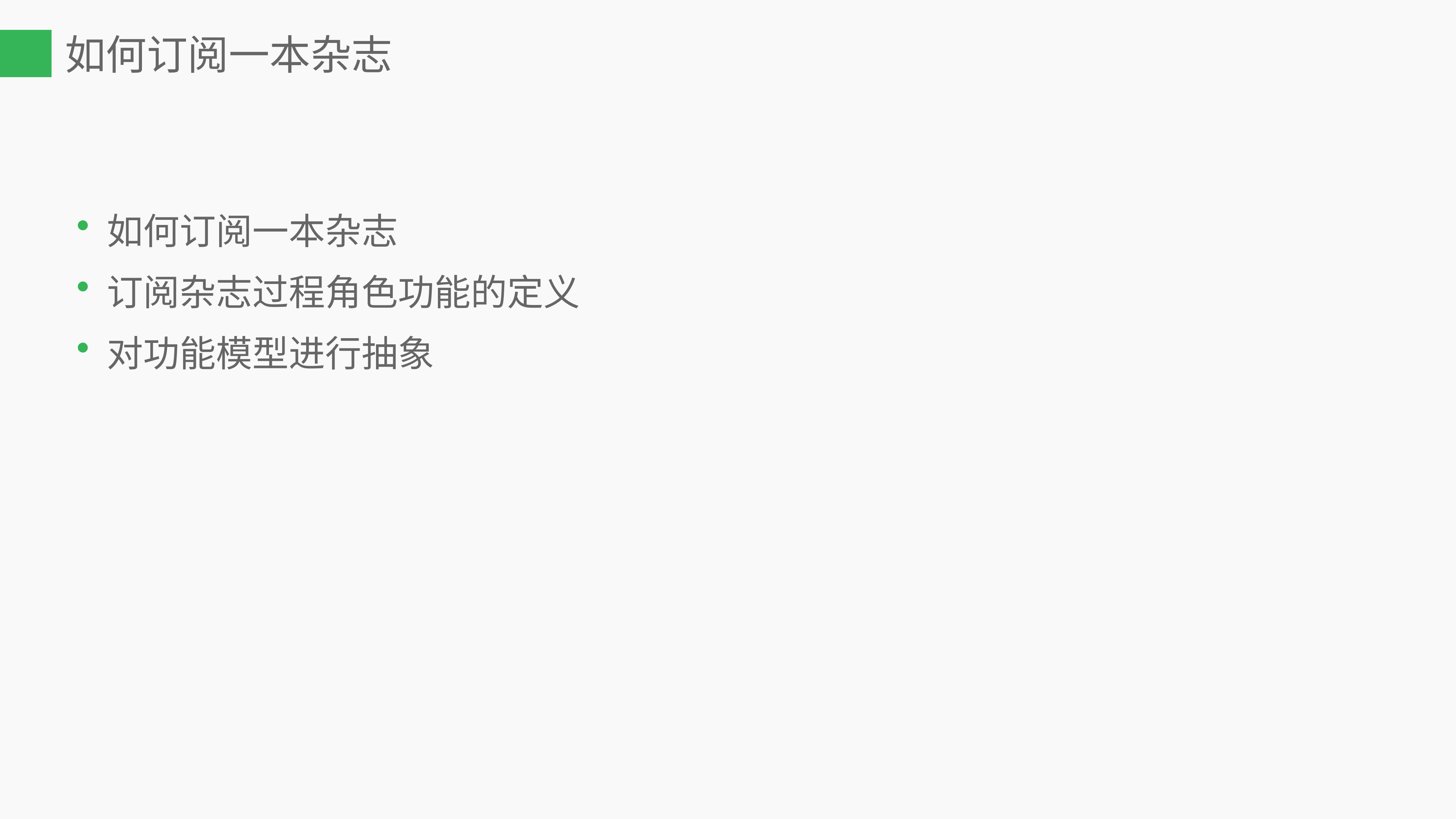

如何订阅一本杂志

如何订阅一本杂志
订阅杂志过程角色功能的定义
对功能模型进行抽象